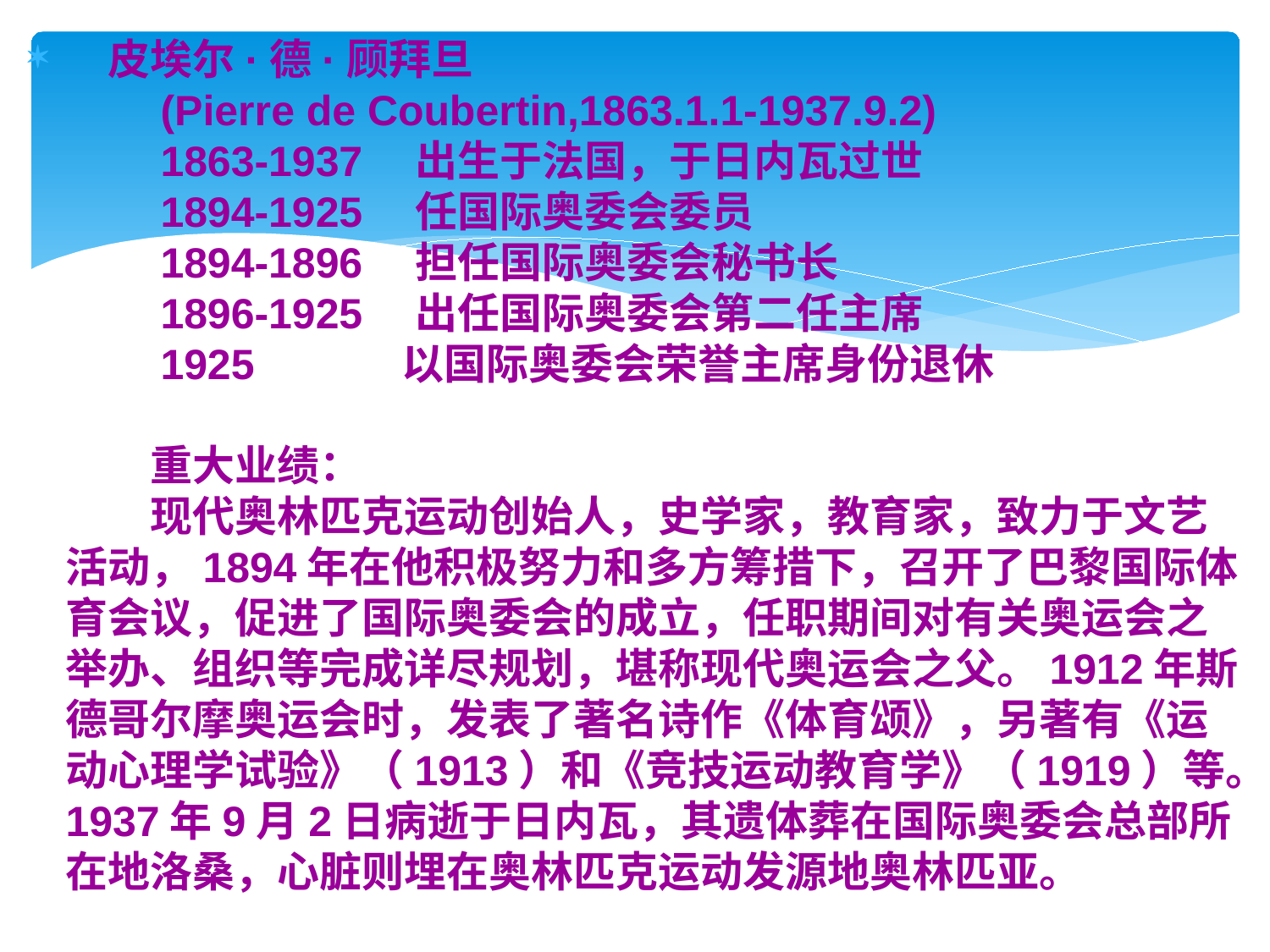

皮埃尔·德·顾拜旦
　　(Pierre de Coubertin,1863.1.1-1937.9.2)
　　1863-1937　出生于法国，于日内瓦过世
　　1894-1925　任国际奥委会委员
　　1894-1896　担任国际奥委会秘书长
　　1896-1925　出任国际奥委会第二任主席
　　1925　　　 以国际奥委会荣誉主席身份退休
　　
　　重大业绩：
　　现代奥林匹克运动创始人，史学家，教育家，致力于文艺活动，1894年在他积极努力和多方筹措下，召开了巴黎国际体育会议，促进了国际奥委会的成立，任职期间对有关奥运会之举办、组织等完成详尽规划，堪称现代奥运会之父。1912年斯德哥尔摩奥运会时，发表了著名诗作《体育颂》，另著有《运动心理学试验》（1913）和《竞技运动教育学》（1919）等。1937年9月2日病逝于日内瓦，其遗体葬在国际奥委会总部所在地洛桑，心脏则埋在奥林匹克运动发源地奥林匹亚。